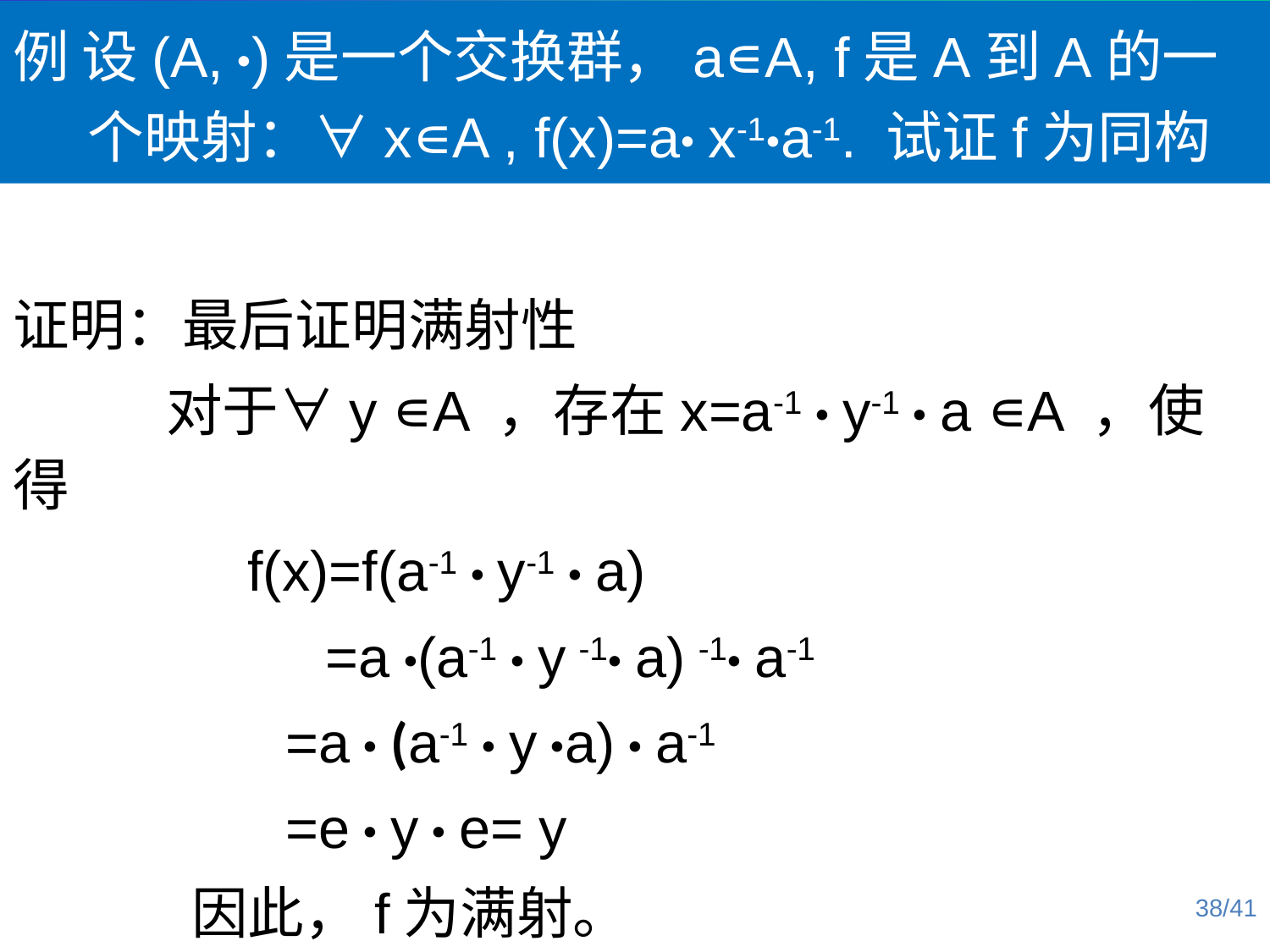

例 设(A, ·)是一个交换群，a∊A, f是A到A的一个映射：∀x∊A , f(x)=a· x-1·a-1. 试证f为同构映射。
证明：最后证明满射性
           对于∀y ∊A ，存在x=a-1 · y-1 · a ∊A ，使得
               f(x)=f(a-1 · y-1 · a)
                    =a ·(a-1 · y -1· a) -1· a-1
                              =a · (a-1 · y ·a) · a-1
                              =e · y · e= y
	   因此，f为满射。
           综上所述，f为A到A的同构映射。

38/41